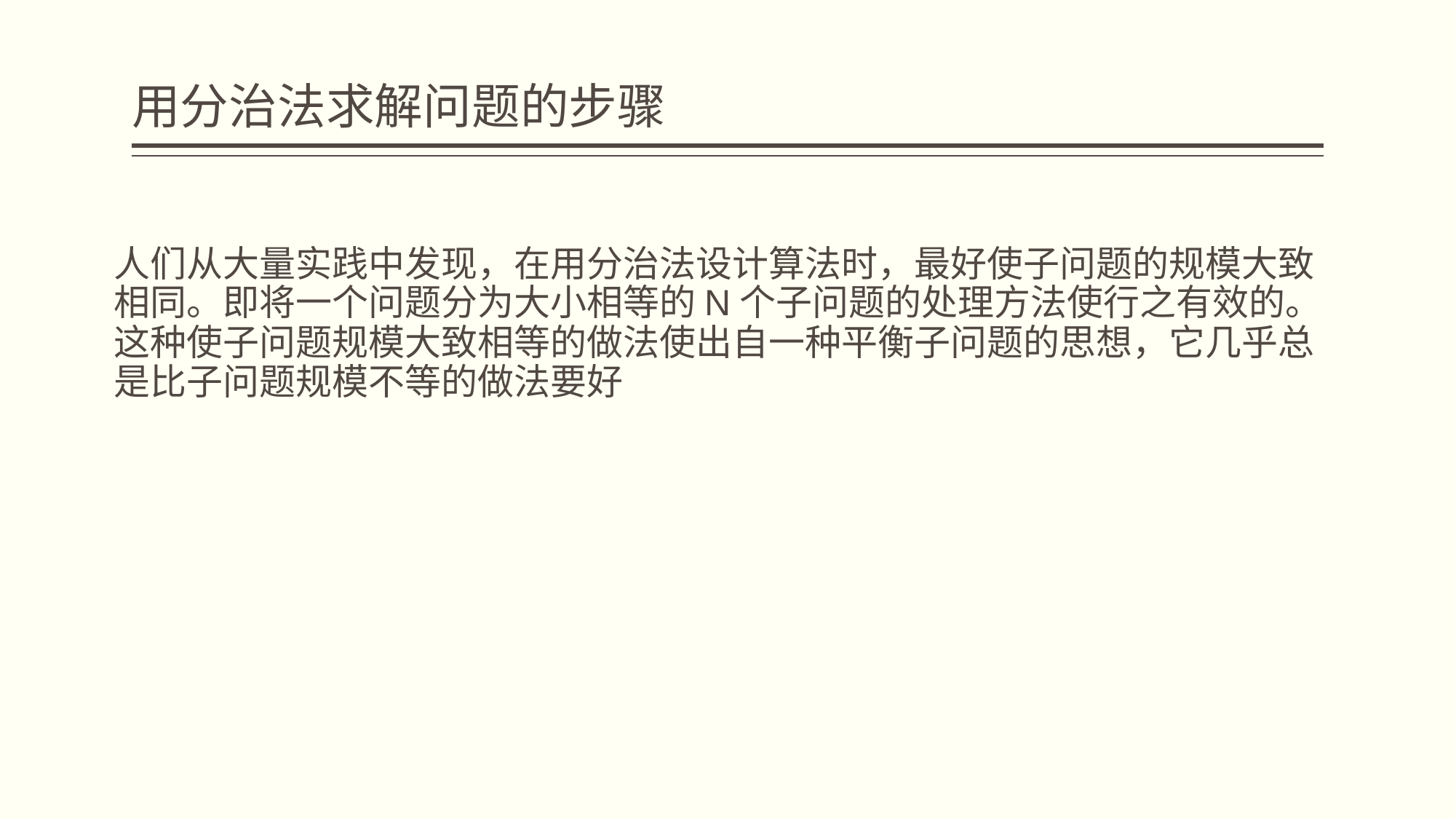

# 用分治法求解问题的步骤
人们从大量实践中发现，在用分治法设计算法时，最好使子问题的规模大致相同。即将一个问题分为大小相等的N个子问题的处理方法使行之有效的。这种使子问题规模大致相等的做法使出自一种平衡子问题的思想，它几乎总是比子问题规模不等的做法要好